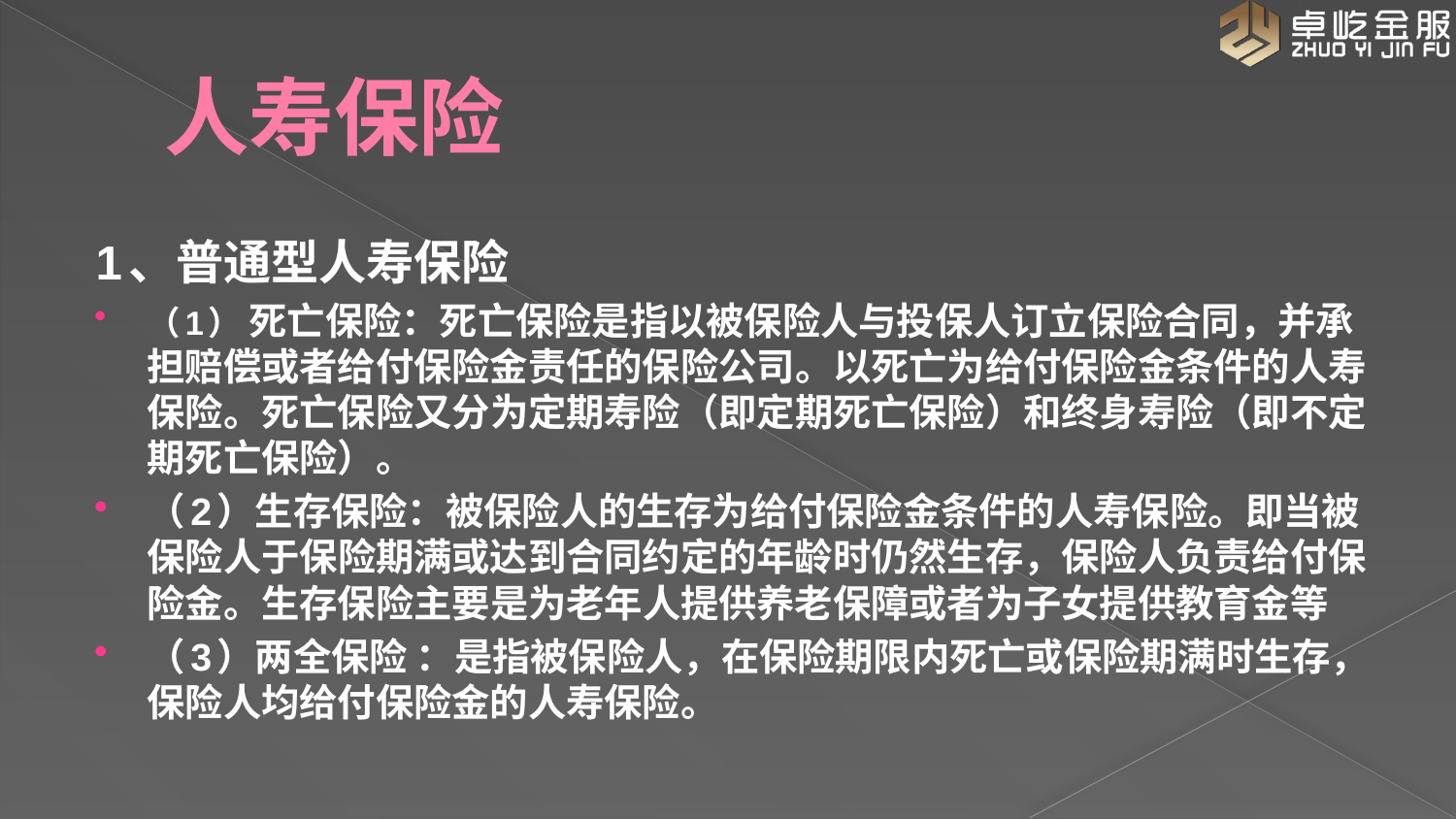

# 人寿保险
1、普通型人寿保险
（1） 死亡保险：死亡保险是指以被保险人与投保人订立保险合同，并承担赔偿或者给付保险金责任的保险公司。以死亡为给付保险金条件的人寿保险。死亡保险又分为定期寿险（即定期死亡保险）和终身寿险（即不定期死亡保险）。
（2）生存保险：被保险人的生存为给付保险金条件的人寿保险。即当被保险人于保险期满或达到合同约定的年龄时仍然生存，保险人负责给付保险金。生存保险主要是为老年人提供养老保障或者为子女提供教育金等
（3）两全保险 ：是指被保险人，在保险期限内死亡或保险期满时生存，保险人均给付保险金的人寿保险。